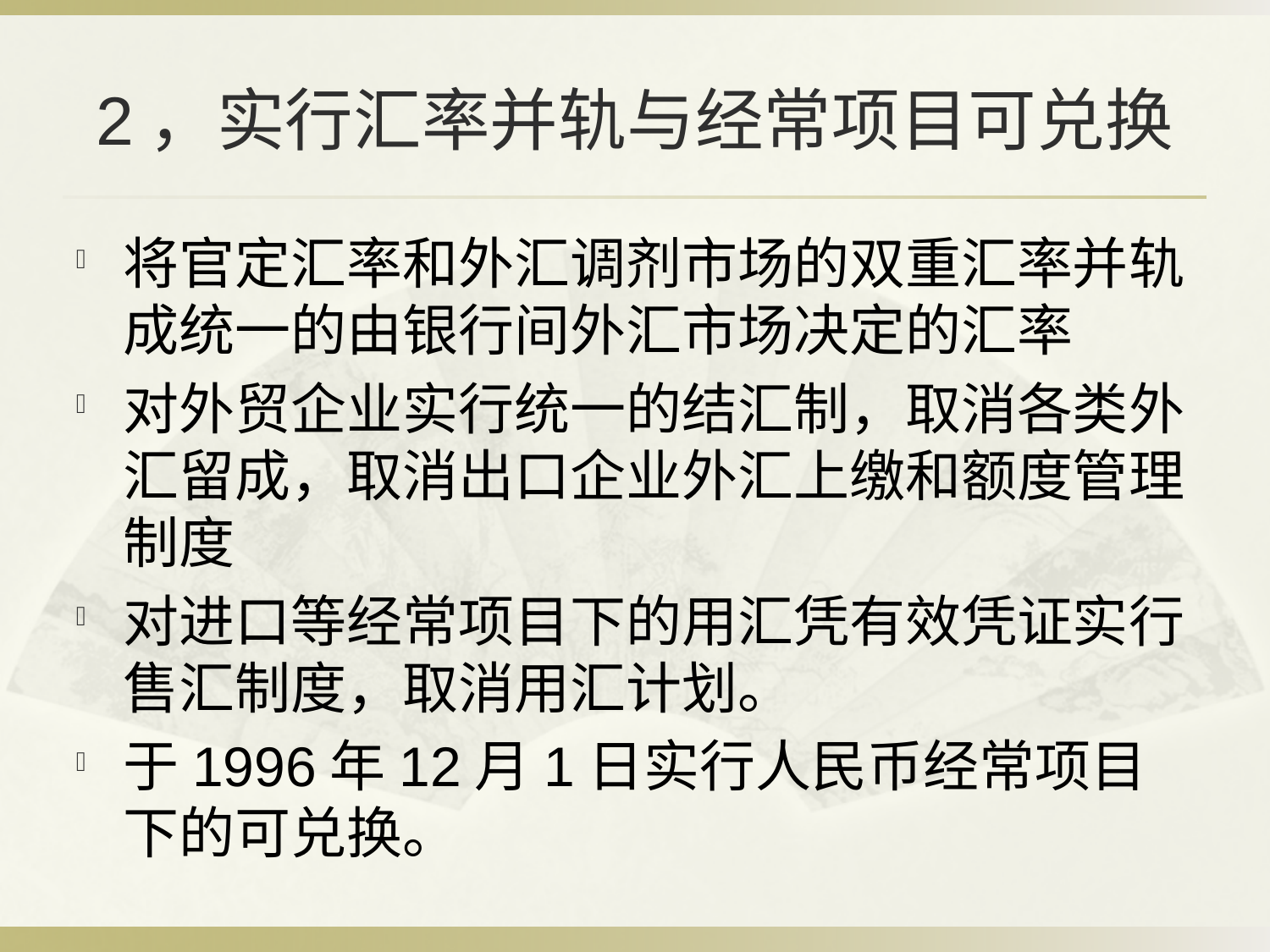

# 2，实行汇率并轨与经常项目可兑换
将官定汇率和外汇调剂市场的双重汇率并轨成统一的由银行间外汇市场决定的汇率
对外贸企业实行统一的结汇制，取消各类外汇留成，取消出口企业外汇上缴和额度管理制度
对进口等经常项目下的用汇凭有效凭证实行售汇制度，取消用汇计划。
于1996年12月1日实行人民币经常项目下的可兑换。